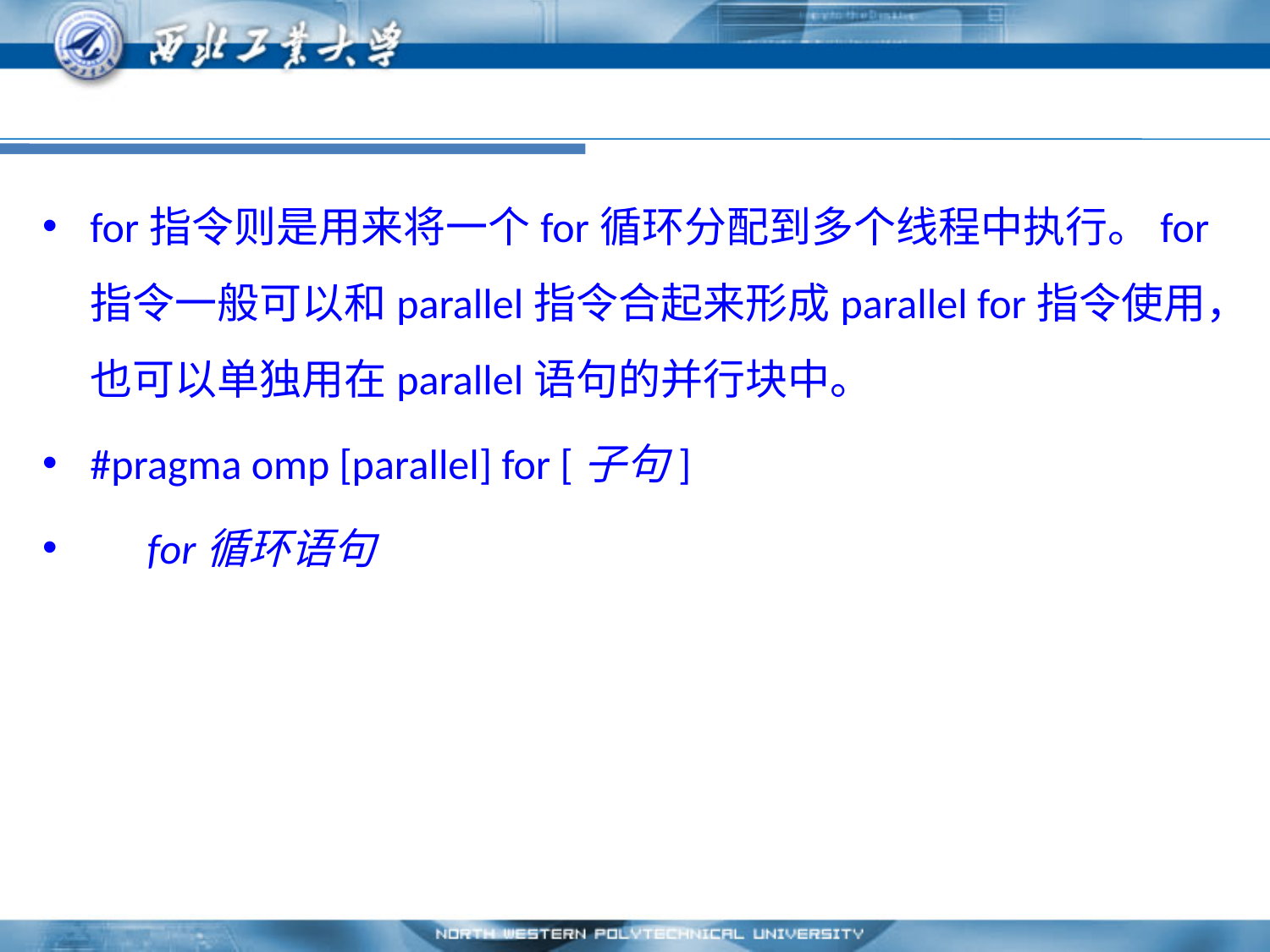

#
for指令则是用来将一个for循环分配到多个线程中执行。for指令一般可以和parallel指令合起来形成parallel for指令使用，也可以单独用在parallel语句的并行块中。
#pragma omp [parallel] for [子句]
      for循环语句